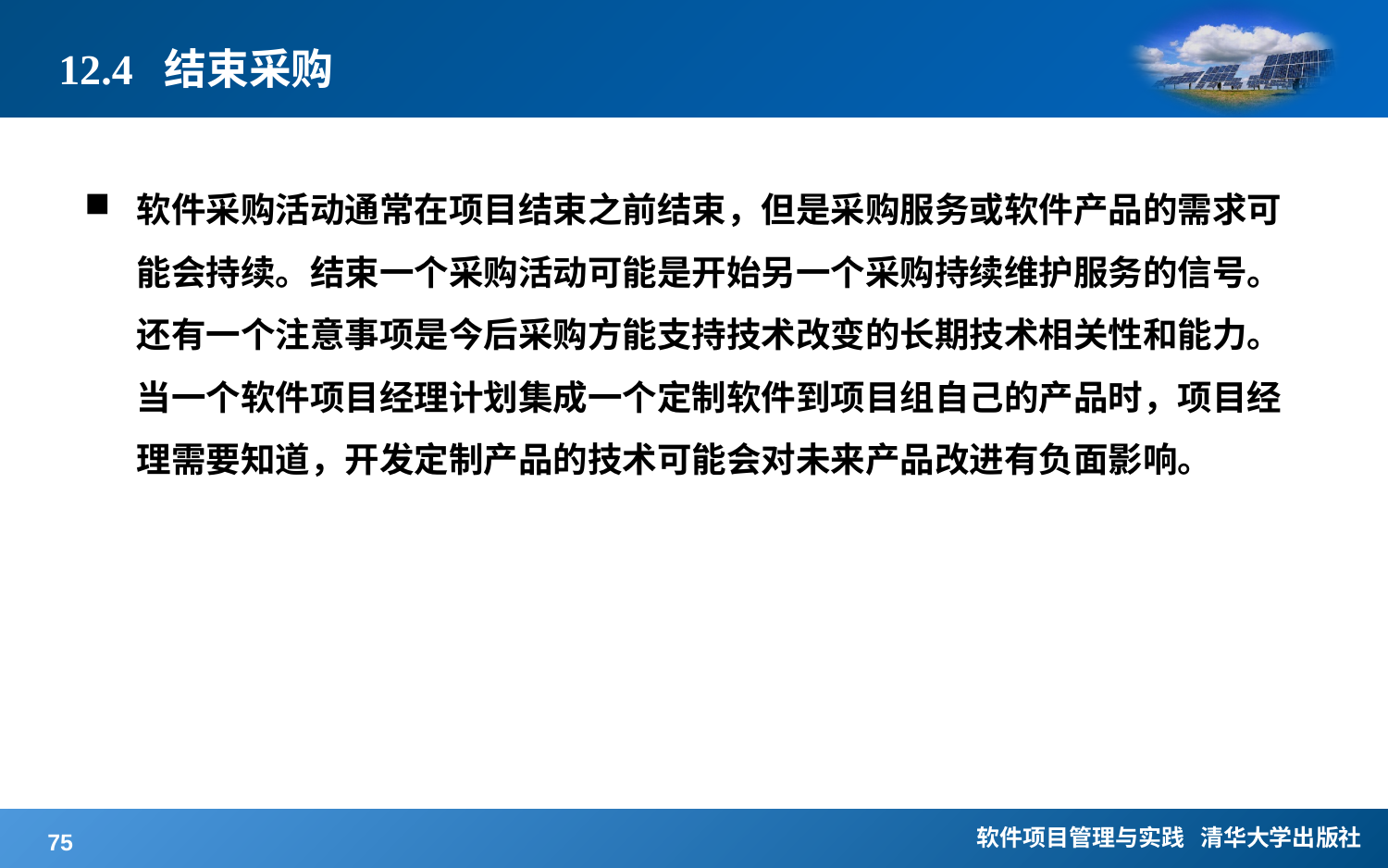

# 12.4  结束采购
软件采购活动通常在项目结束之前结束，但是采购服务或软件产品的需求可能会持续。结束一个采购活动可能是开始另一个采购持续维护服务的信号。还有一个注意事项是今后采购方能支持技术改变的长期技术相关性和能力。当一个软件项目经理计划集成一个定制软件到项目组自己的产品时，项目经理需要知道，开发定制产品的技术可能会对未来产品改进有负面影响。